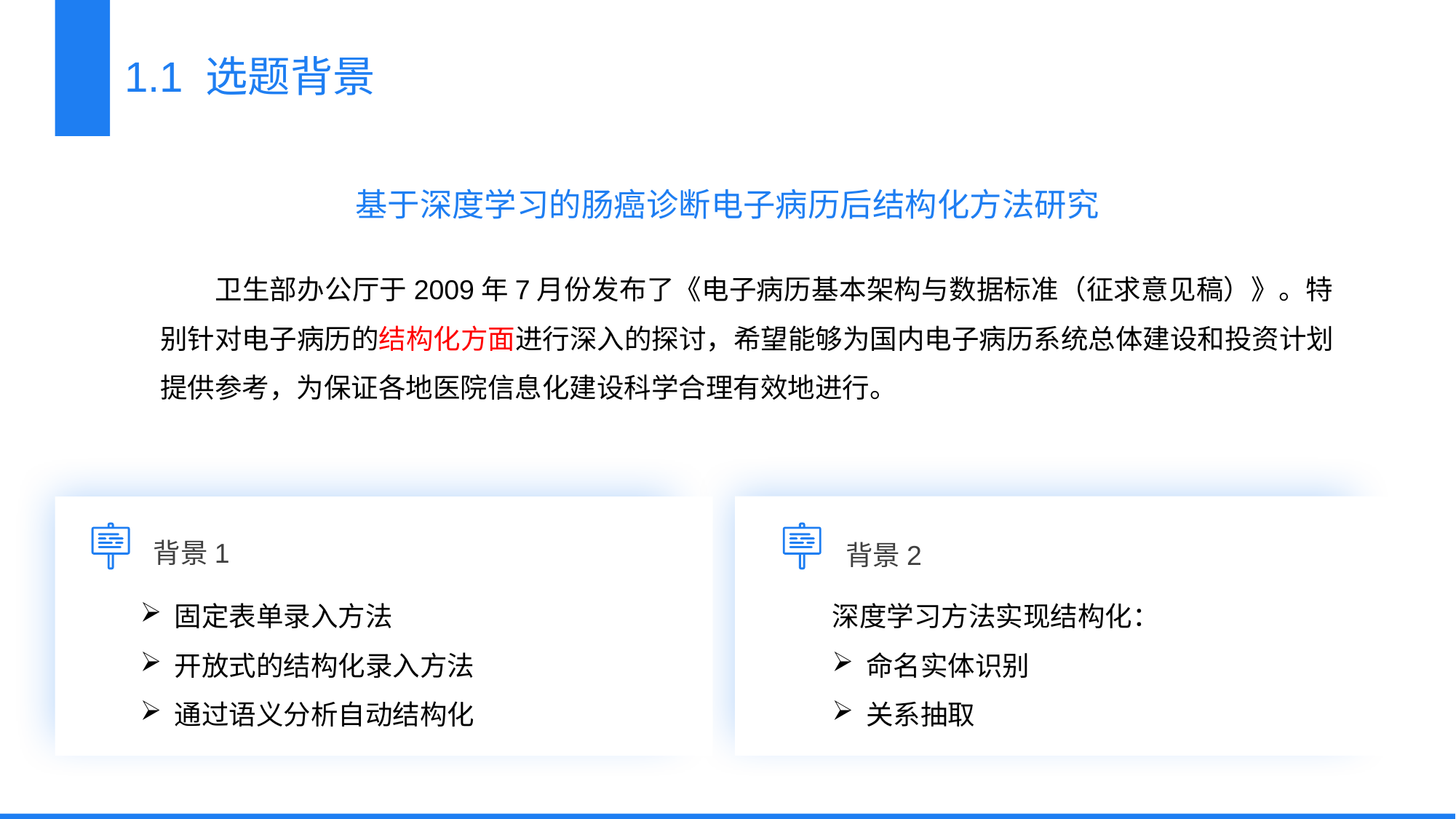

1.1 选题背景
基于深度学习的肠癌诊断电子病历后结构化方法研究
卫生部办公厅于2009年7月份发布了《电子病历基本架构与数据标准（征求意见稿）》。特别针对电子病历的结构化方面进行深入的探讨，希望能够为国内电子病历系统总体建设和投资计划提供参考，为保证各地医院信息化建设科学合理有效地进行。

背景1
背景2

固定表单录入方法
开放式的结构化录入方法
通过语义分析自动结构化
深度学习方法实现结构化：
命名实体识别
关系抽取